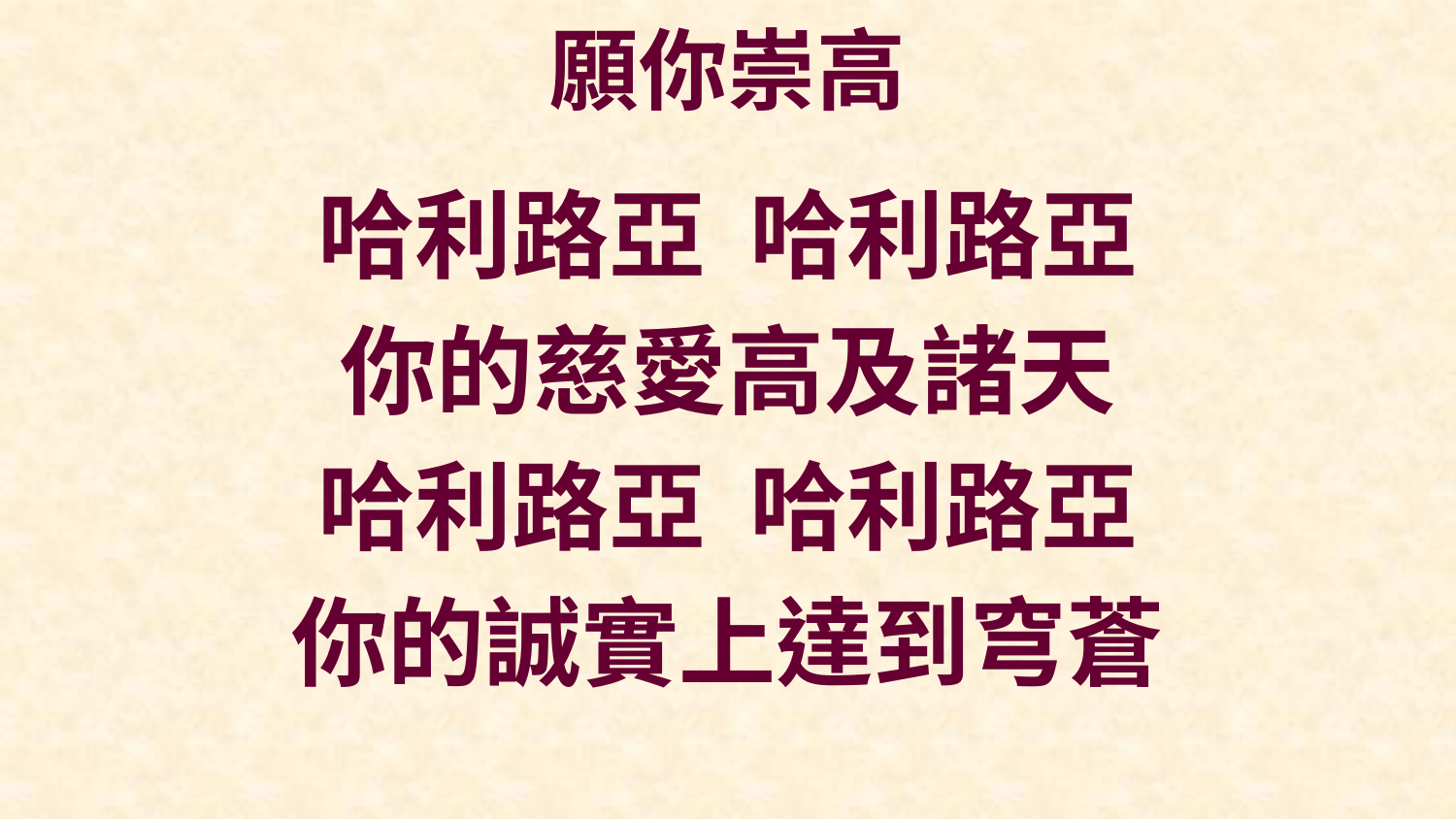

# 願你崇高
哈利路亞  哈利路亞
你的慈愛高及諸天
哈利路亞  哈利路亞
你的誠實上達到穹蒼